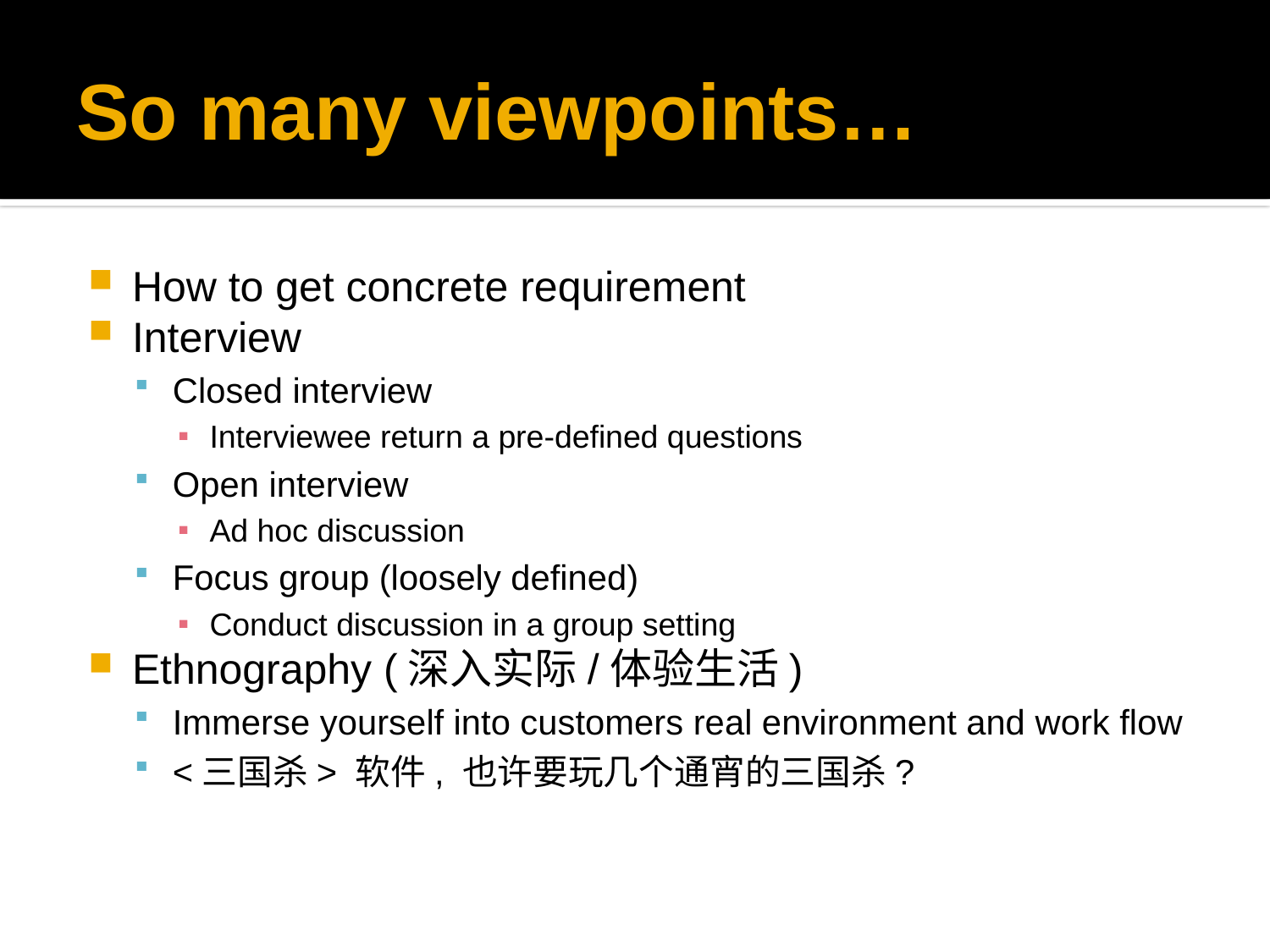

# So many viewpoints…
How to get concrete requirement
Interview
Closed interview
Interviewee return a pre-defined questions
Open interview
Ad hoc discussion
Focus group (loosely defined)
Conduct discussion in a group setting
Ethnography (深入实际/体验生活)
Immerse yourself into customers real environment and work flow
<三国杀> 软件, 也许要玩几个通宵的三国杀?